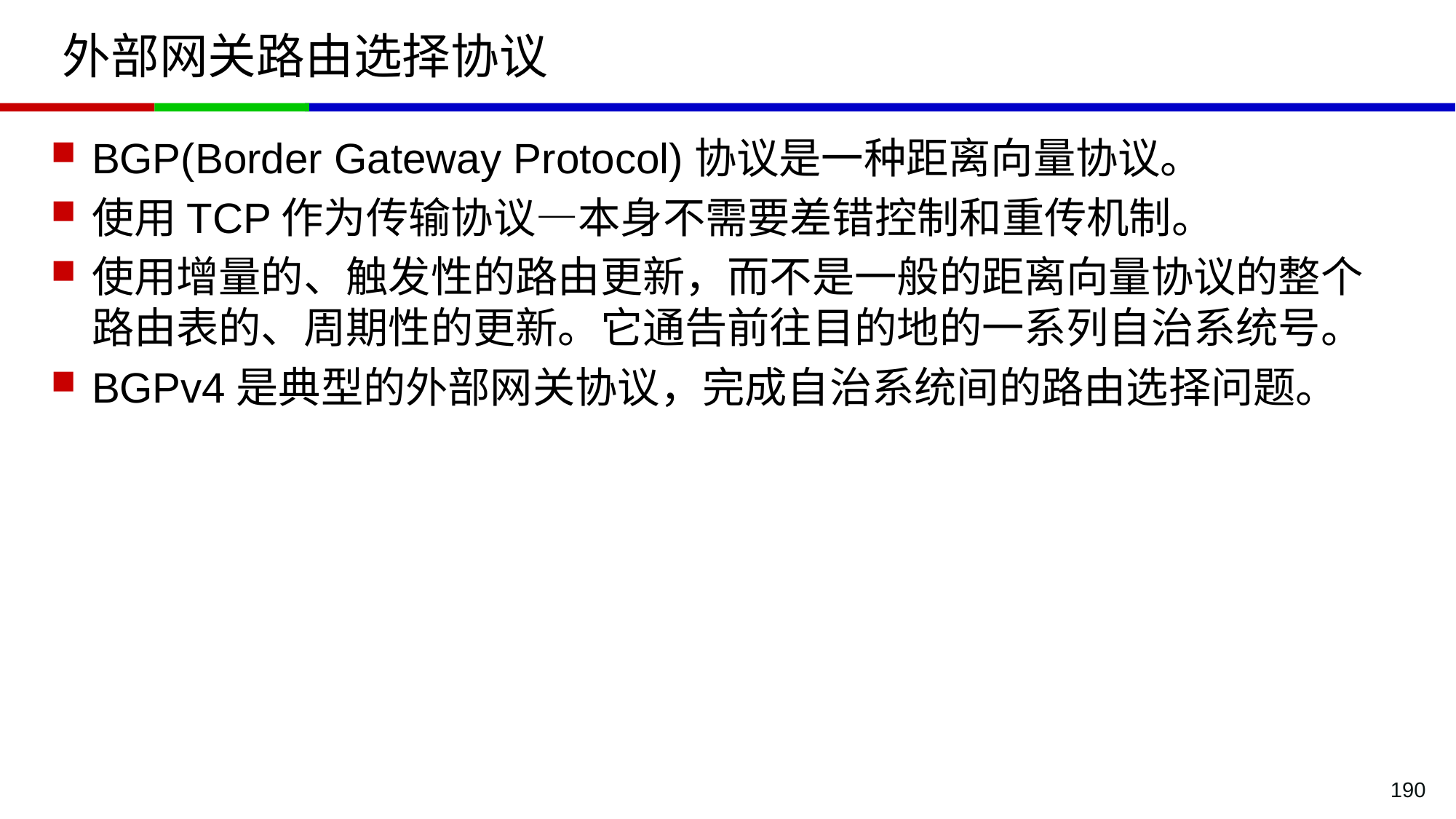

# 外部网关路由选择协议
BGP(Border Gateway Protocol)协议是一种距离向量协议。
使用TCP作为传输协议—本身不需要差错控制和重传机制。
使用增量的、触发性的路由更新，而不是一般的距离向量协议的整个路由表的、周期性的更新。它通告前往目的地的一系列自治系统号。
BGPv4是典型的外部网关协议，完成自治系统间的路由选择问题。
190